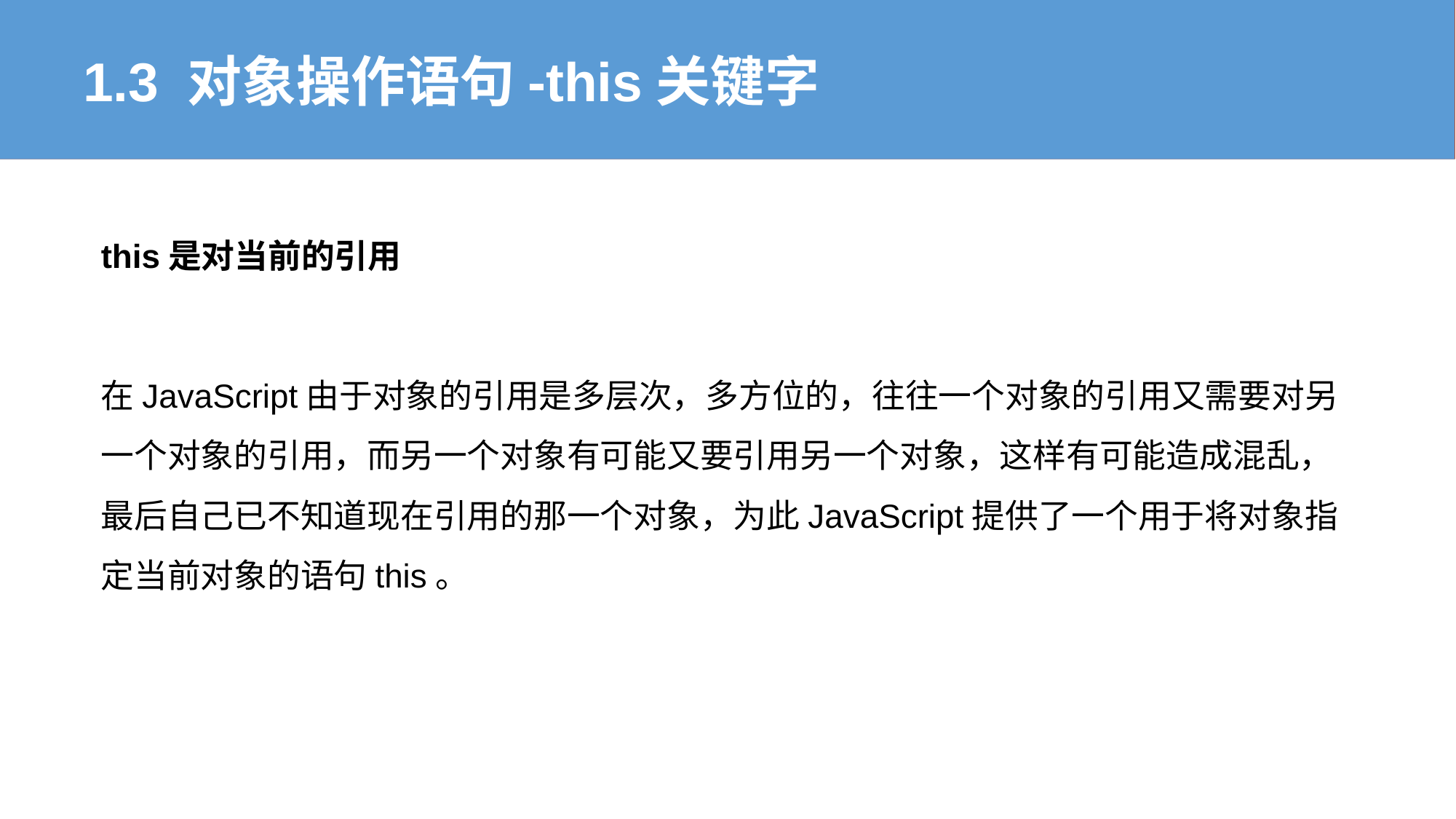

1.3 对象操作语句-this关键字

this是对当前的引用

在JavaScript由于对象的引用是多层次，多方位的，往往一个对象的引用又需要对另一个对象的引用，而另一个对象有可能又要引用另一个对象，这样有可能造成混乱，最后自己已不知道现在引用的那一个对象，为此JavaScript提供了一个用于将对象指定当前对象的语句this。